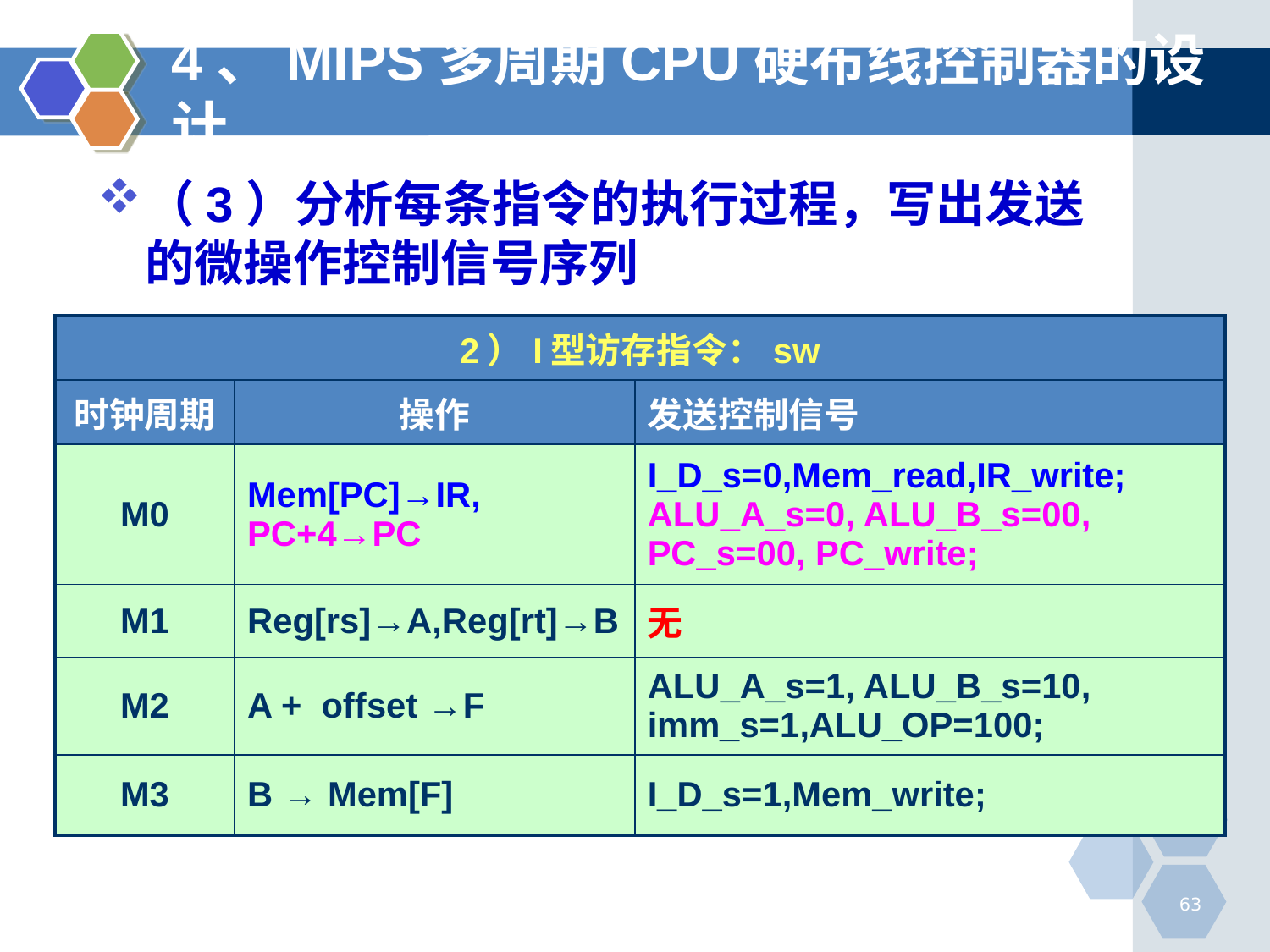

# 4、MIPS多周期CPU硬布线控制器的设计
（3）分析每条指令的执行过程，写出发送的微操作控制信号序列

| 2）I型访存指令：sw |  |  |
| --- | --- | --- |
| 时钟周期 | 操作 | 发送控制信号 |
| M0 | Mem[PC]→IR, PC+4→PC | I\_D\_s=0,Mem\_read,IR\_write; ALU\_A\_s=0, ALU\_B\_s=00, PC\_s=00, PC\_write; |
| M1 | Reg[rs]→A,Reg[rt]→B | 无 |
| M2 | A + offset →F | ALU\_A\_s=1, ALU\_B\_s=10, imm\_s=1,ALU\_OP=100; |
| M3 | B → Mem[F] | I\_D\_s=1,Mem\_write; |
63